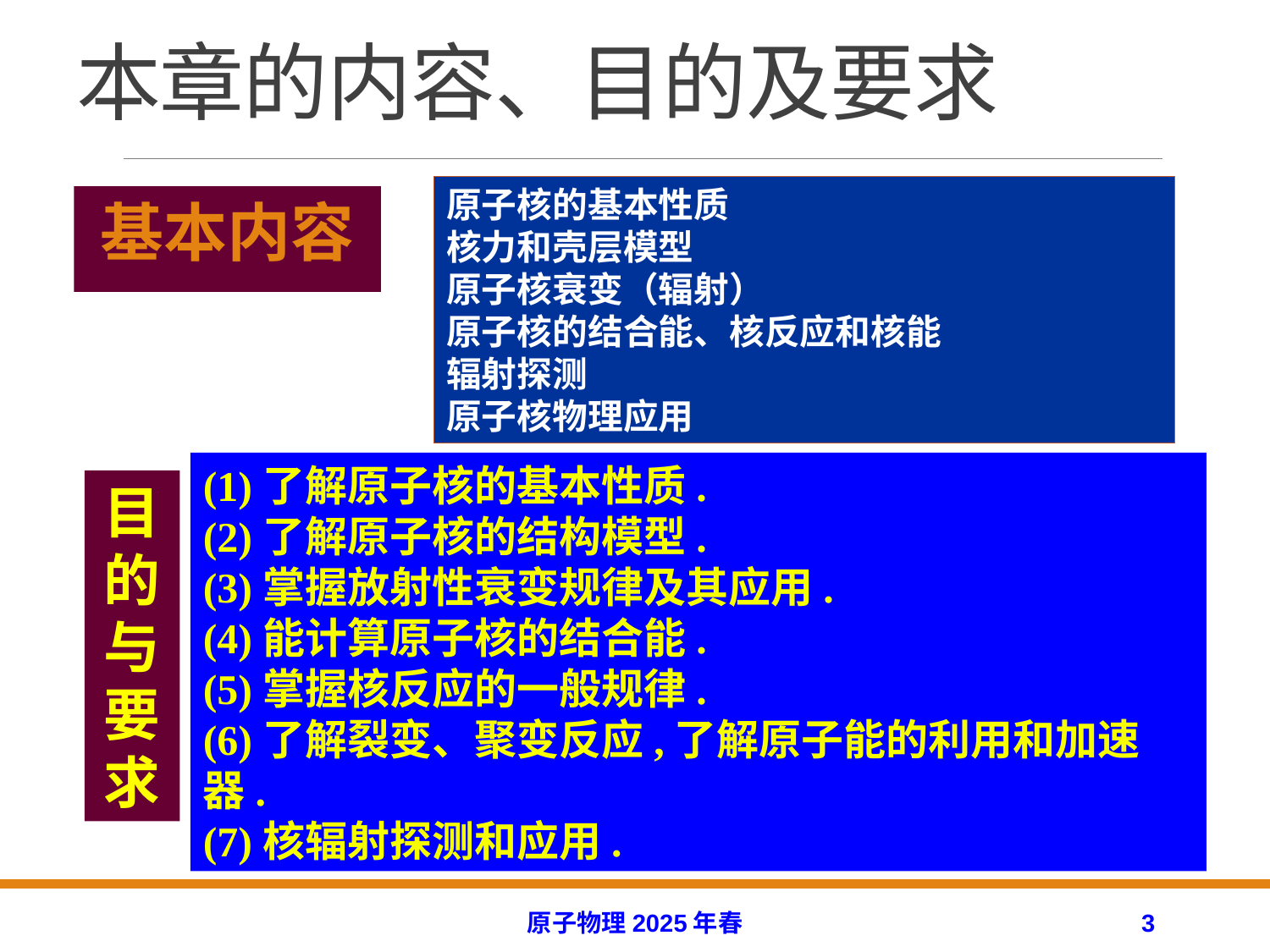

# 本章的内容、目的及要求
原子核的基本性质
核力和壳层模型
原子核衰变（辐射）
原子核的结合能、核反应和核能
辐射探测
原子核物理应用
基本内容

目的与要求
(1)了解原子核的基本性质.
(2)了解原子核的结构模型.
(3)掌握放射性衰变规律及其应用.
(4)能计算原子核的结合能.
(5)掌握核反应的一般规律.
(6)了解裂变、聚变反应,了解原子能的利用和加速器.
(7)核辐射探测和应用.
原子物理2025年春
3